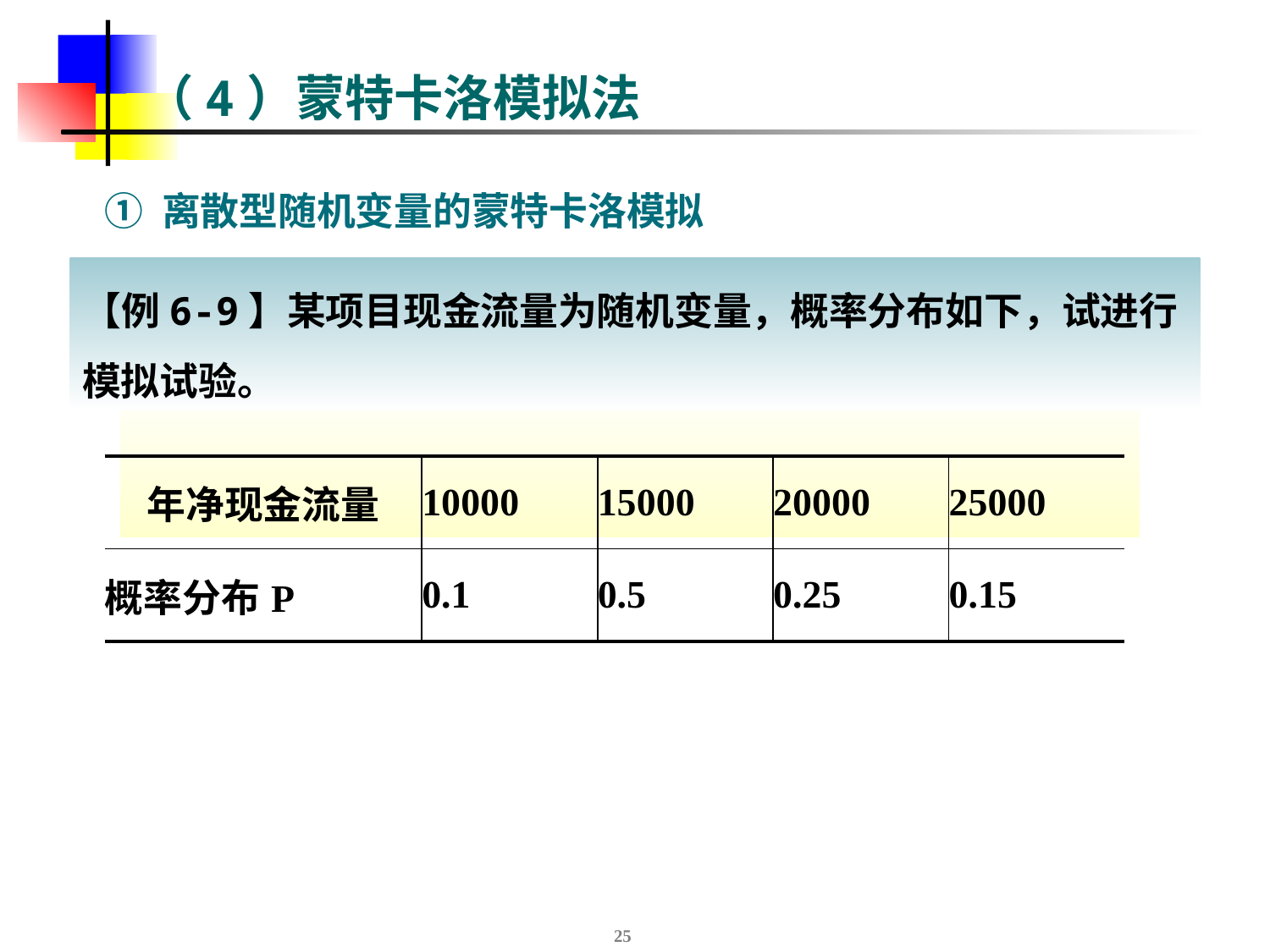

# （4）蒙特卡洛模拟法
① 离散型随机变量的蒙特卡洛模拟
【例6-9】某项目现金流量为随机变量，概率分布如下，试进行模拟试验。

| 年净现金流量 | 10000 | 15000 | 20000 | 25000 |
| --- | --- | --- | --- | --- |
| 概率分布P | 0.1 | 0.5 | 0.25 | 0.15 |
25